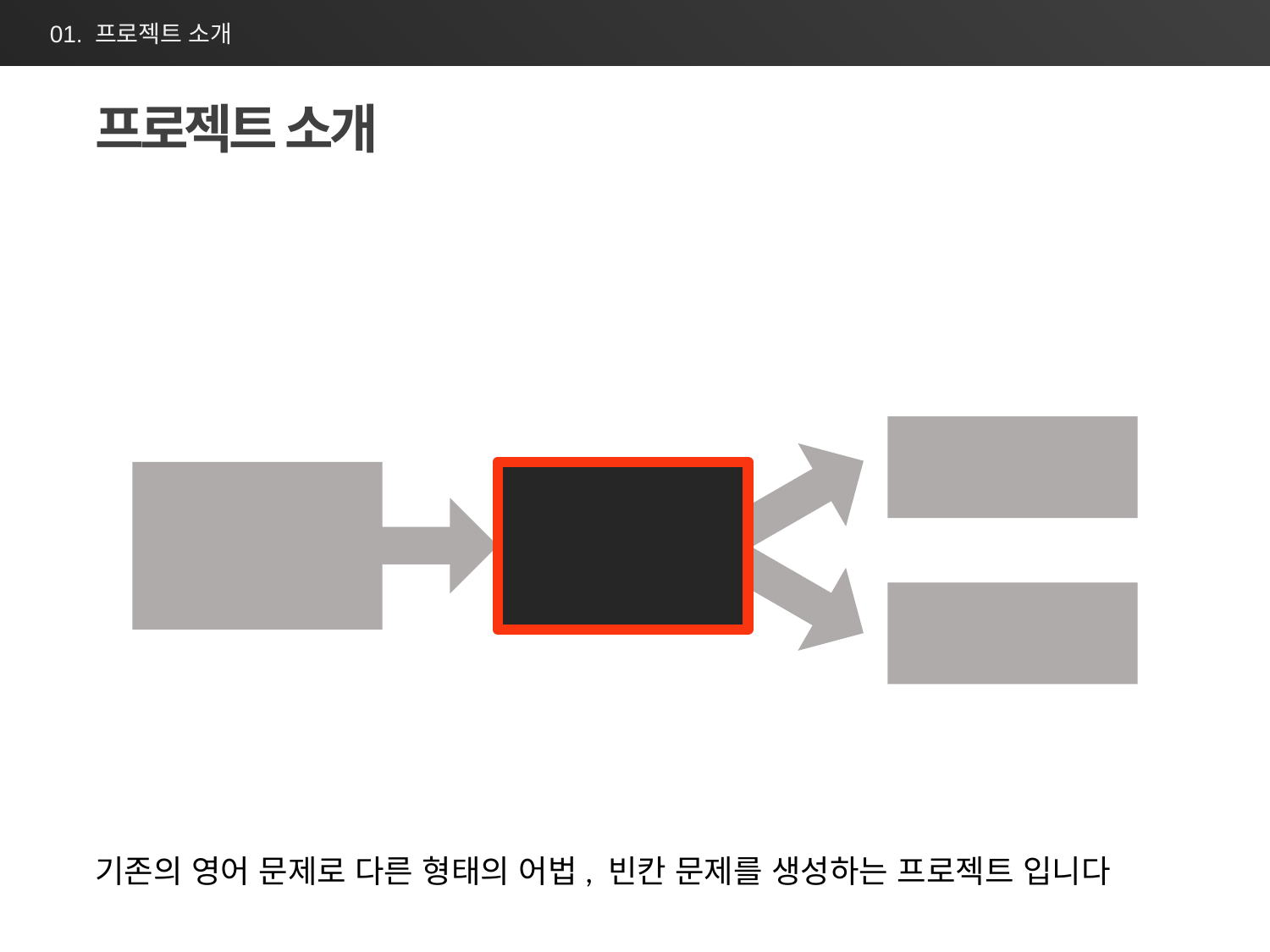

01. 프로젝트 소개
프로젝트 소개
어법 문제

영어 지문
QERT

빈칸 문제
기존의 영어 문제로 다른 형태의 어법, 빈칸 문제를 생성하는 프로젝트 입니다